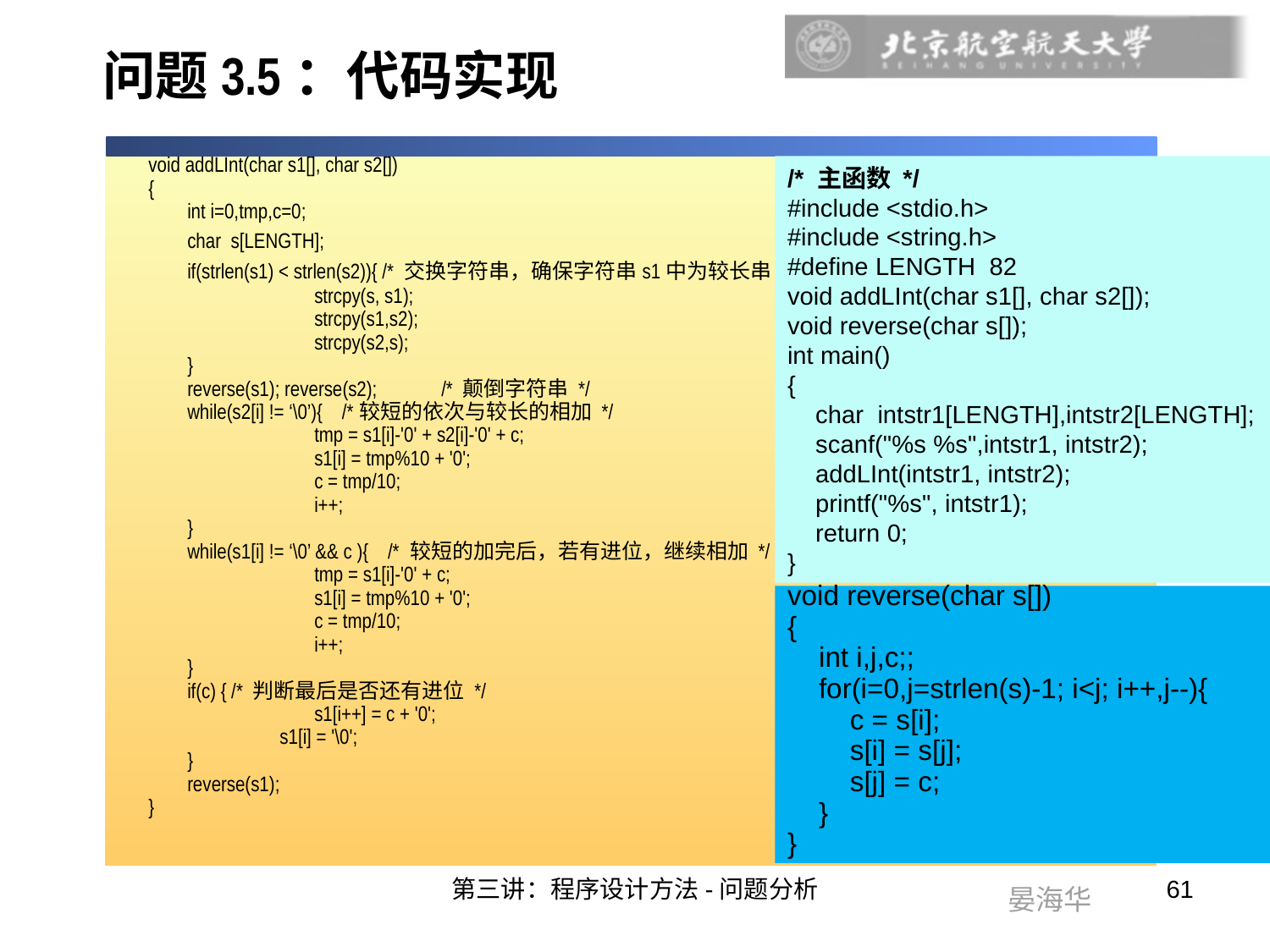

# 问题3.5：代码实现
/* 主函数 */
#include <stdio.h>
#include <string.h>
#define LENGTH  82
void addLInt(char s1[], char s2[]);
void reverse(char s[]);
int main()
{
    char  intstr1[LENGTH],intstr2[LENGTH];
    scanf("%s %s",intstr1, intstr2);
    addLInt(intstr1, intstr2);
    printf("%s", intstr1);
    return 0;
}
void addLInt(char s1[], char s2[])
{
	int i=0,tmp,c=0;
	char  s[LENGTH];
	if(strlen(s1) < strlen(s2)){ /* 交换字符串，确保字符串s1中为较长串 */
		strcpy(s, s1);
		strcpy(s1,s2);
		strcpy(s2,s);
	}
	reverse(s1); reverse(s2);	/* 颠倒字符串 */
	while(s2[i] != ‘\0’){    /*较短的依次与较长的相加 */
		tmp = s1[i]-'0' + s2[i]-'0' + c;
		s1[i] = tmp%10 + '0';
		c = tmp/10;
		i++;
	}
	while(s1[i] != ‘\0’ && c ){    /* 较短的加完后，若有进位，继续相加 */
		tmp = s1[i]-'0' + c;
		s1[i] = tmp%10 + '0';
		c = tmp/10;
		i++;
	}
	if(c) { /* 判断最后是否还有进位 */
		s1[i++] = c + '0';
	                   s1[i] = '\0';
        }
	reverse(s1);
}
void reverse(char s[])
{
    int i,j,c;;
    for(i=0,j=strlen(s)-1; i<j; i++,j--){
        c = s[i];
        s[i] = s[j];
        s[j] = c;
    }
}
第三讲：程序设计方法-问题分析
61